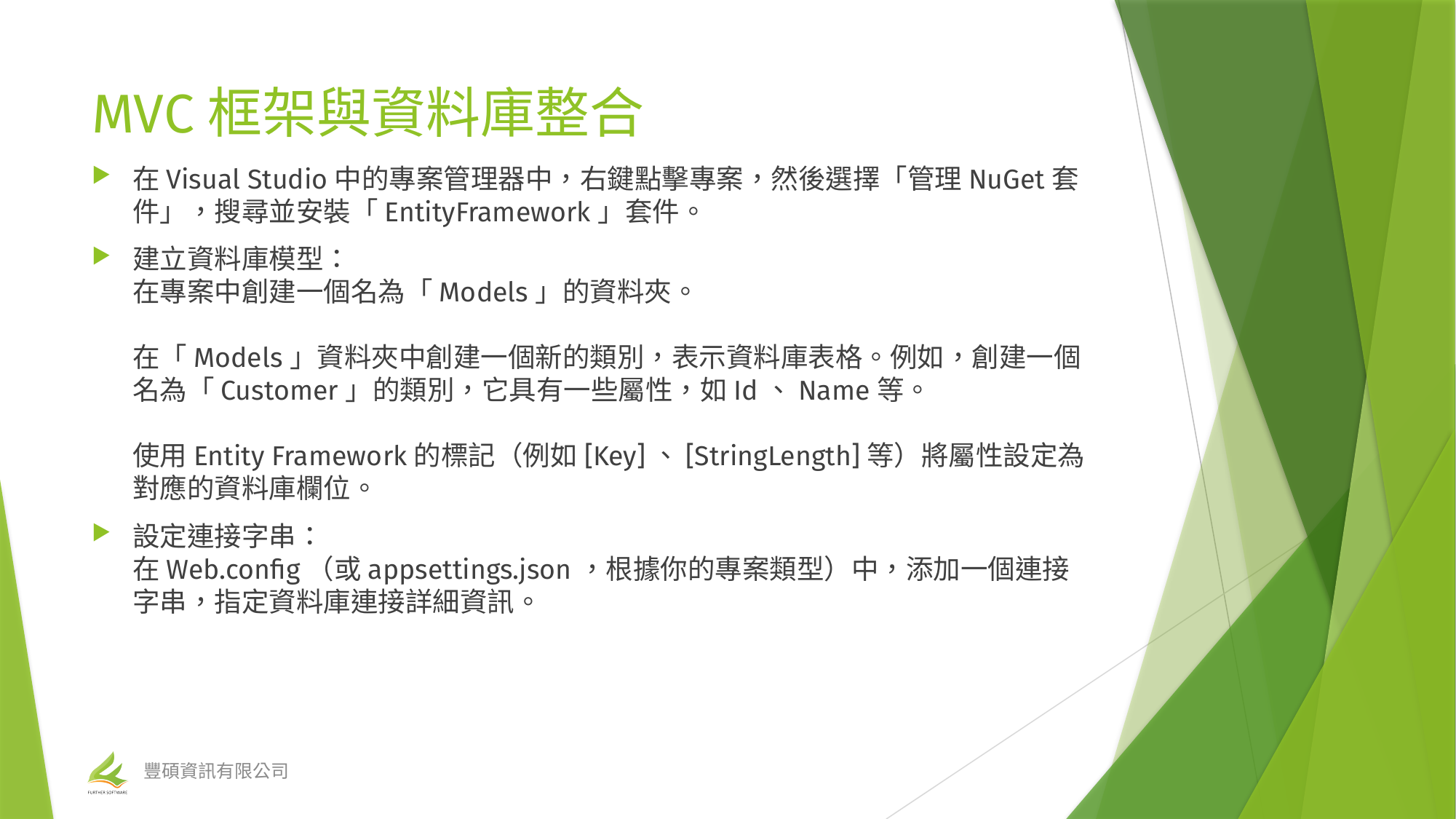

# MVC框架與資料庫整合
在Visual Studio中的專案管理器中，右鍵點擊專案，然後選擇「管理NuGet套件」，搜尋並安裝「EntityFramework」套件。
建立資料庫模型：
在專案中創建一個名為「Models」的資料夾。
在「Models」資料夾中創建一個新的類別，表示資料庫表格。例如，創建一個名為「Customer」的類別，它具有一些屬性，如Id、Name等。
使用Entity Framework的標記（例如[Key]、[StringLength]等）將屬性設定為對應的資料庫欄位。
設定連接字串：
在Web.config（或appsettings.json，根據你的專案類型）中，添加一個連接字串，指定資料庫連接詳細資訊。
豐碩資訊有限公司